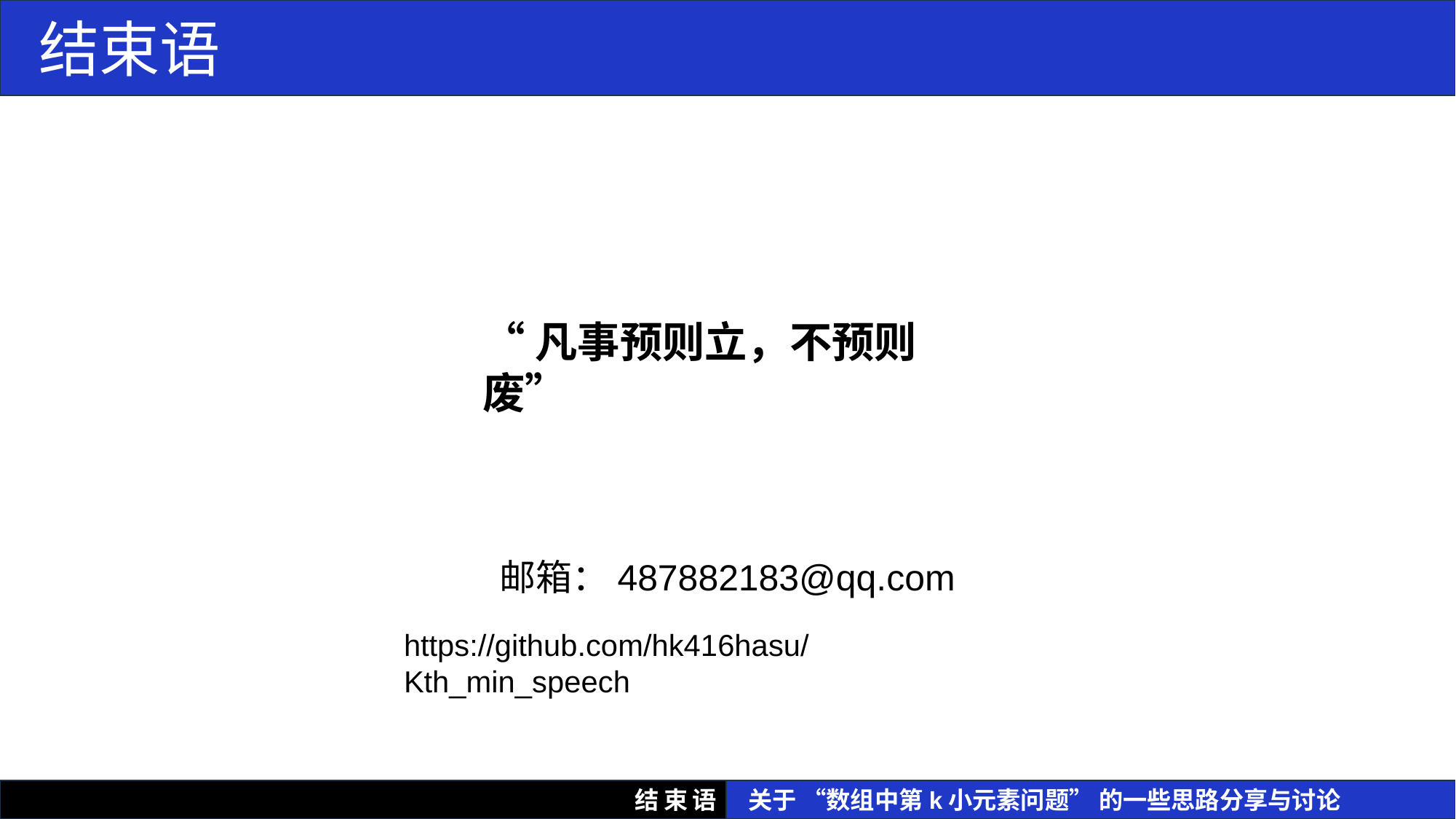

结束语
“凡事预则立，不预则废”
邮箱：487882183@qq.com
https://github.com/hk416hasu/Kth_min_speech
结束语
 关于 “数组中第k小元素问题” 的一些思路分享与讨论